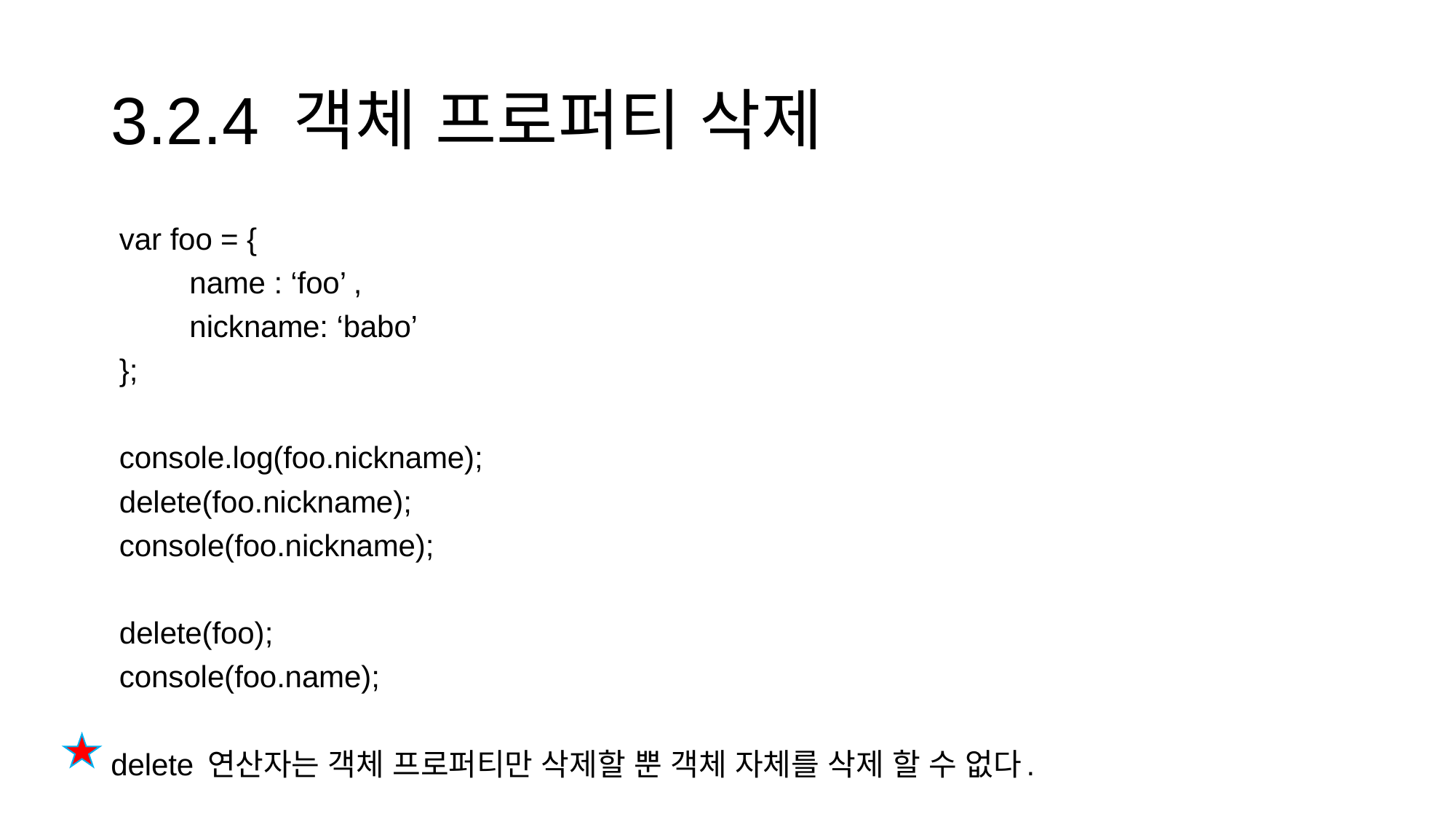

# 3.2.4 객체 프로퍼티 삭제
 var foo = {
	name : ‘foo’ ,
	nickname: ‘babo’
 };

 console.log(foo.nickname);
 delete(foo.nickname);
 console(foo.nickname);

 delete(foo);
 console(foo.name);

delete 연산자는 객체 프로퍼티만 삭제할 뿐 객체 자체를 삭제 할 수 없다.